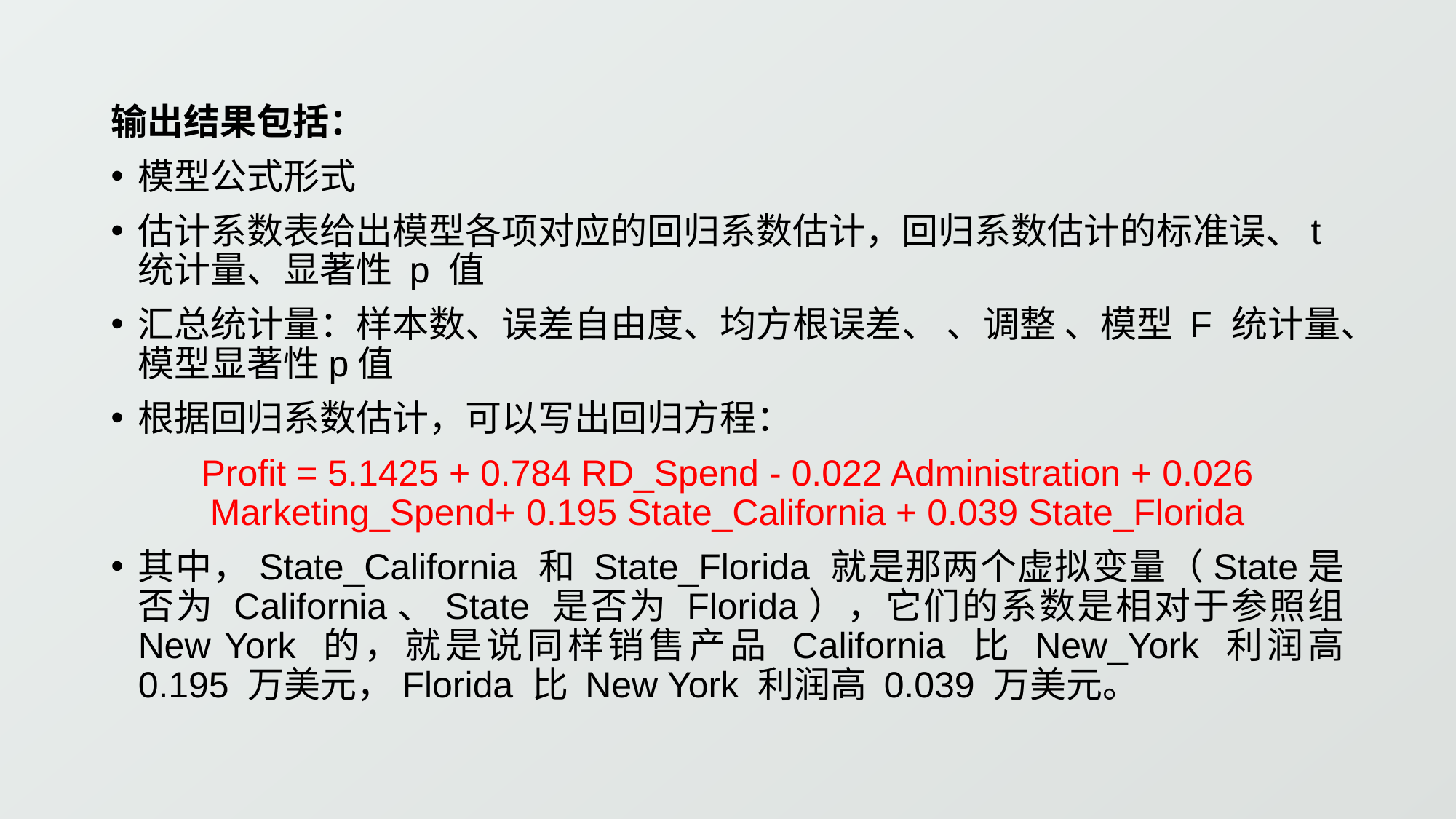

输出结果包括：
模型公式形式
估计系数表给出模型各项对应的回归系数估计，回归系数估计的标准误、t统计量、显著性 p 值
汇总统计量：样本数、误差自由度、均方根误差、 、调整 、模型 F 统计量、模型显著性p值
根据回归系数估计，可以写出回归方程：
Profit = 5.1425 + 0.784 RD_Spend - 0.022 Administration + 0.026 Marketing_Spend+ 0.195 State_California + 0.039 State_Florida
其中，State_California 和 State_Florida 就是那两个虚拟变量（State是否为 California、State 是否为 Florida），它们的系数是相对于参照组 New York 的，就是说同样销售产品 California 比 New_York 利润高 0.195 万美元，Florida 比 New York 利润高 0.039 万美元。